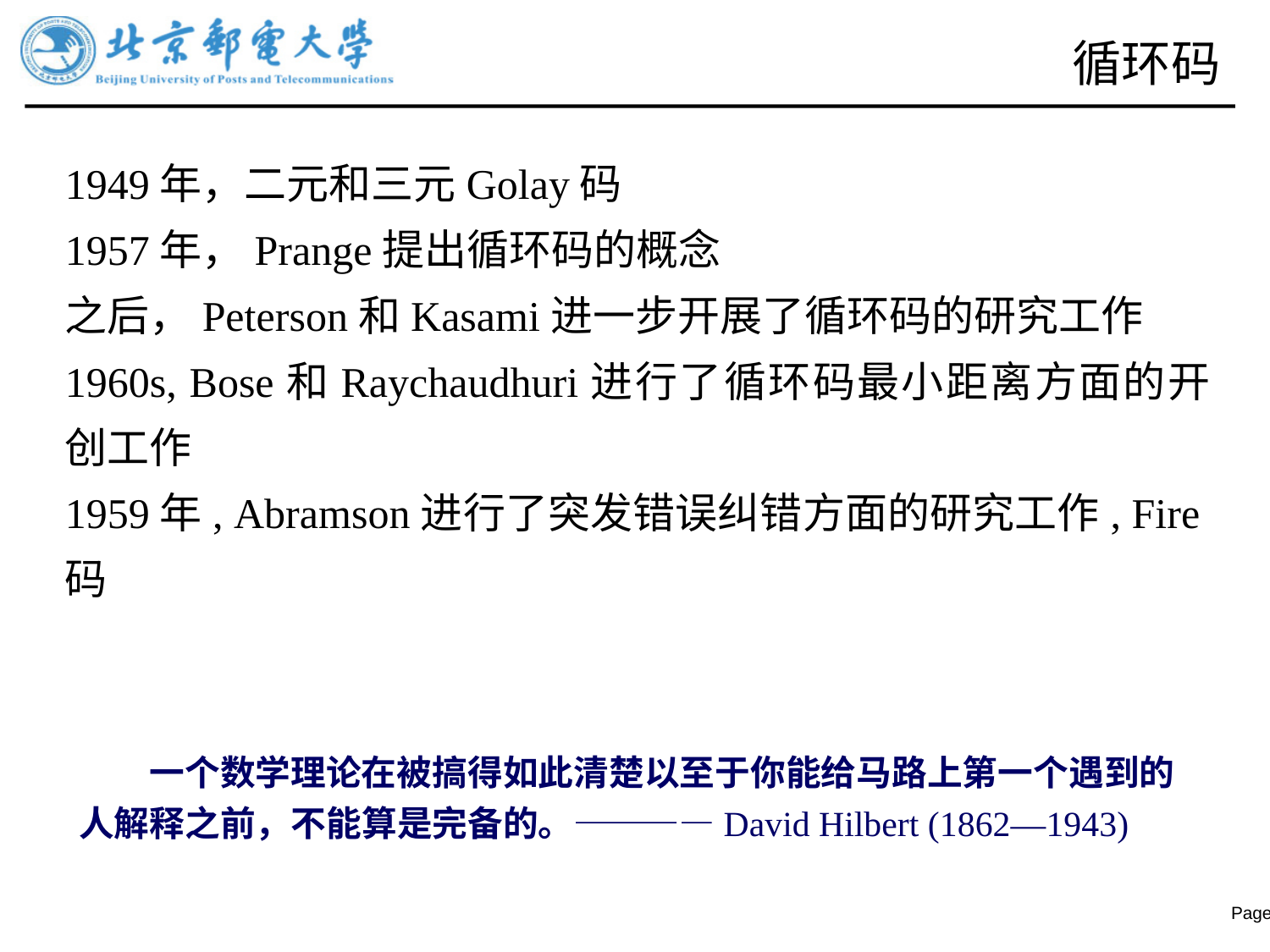

# 循环码
1949年，二元和三元Golay码
1957年，Prange提出循环码的概念
之后，Peterson和Kasami进一步开展了循环码的研究工作
1960s, Bose和Raychaudhuri进行了循环码最小距离方面的开创工作
1959年, Abramson进行了突发错误纠错方面的研究工作, Fire码

一个数学理论在被搞得如此清楚以至于你能给马路上第一个遇到的人解释之前，不能算是完备的。————David Hilbert (1862—1943)